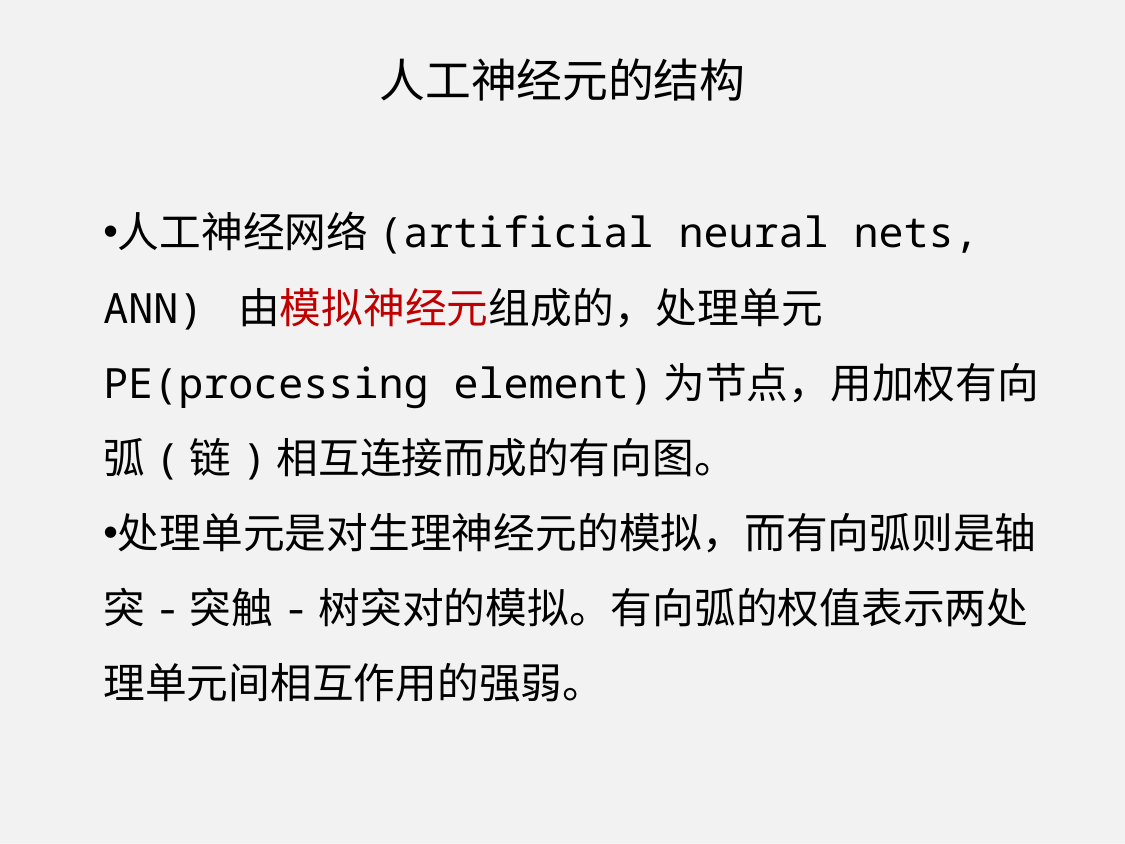

# 人工神经元的结构
人工神经网络(artificial neural nets, ANN) 由模拟神经元组成的，处理单元PE(processing element)为节点，用加权有向弧(链)相互连接而成的有向图。
处理单元是对生理神经元的模拟，而有向弧则是轴突-突触-树突对的模拟。有向弧的权值表示两处理单元间相互作用的强弱。